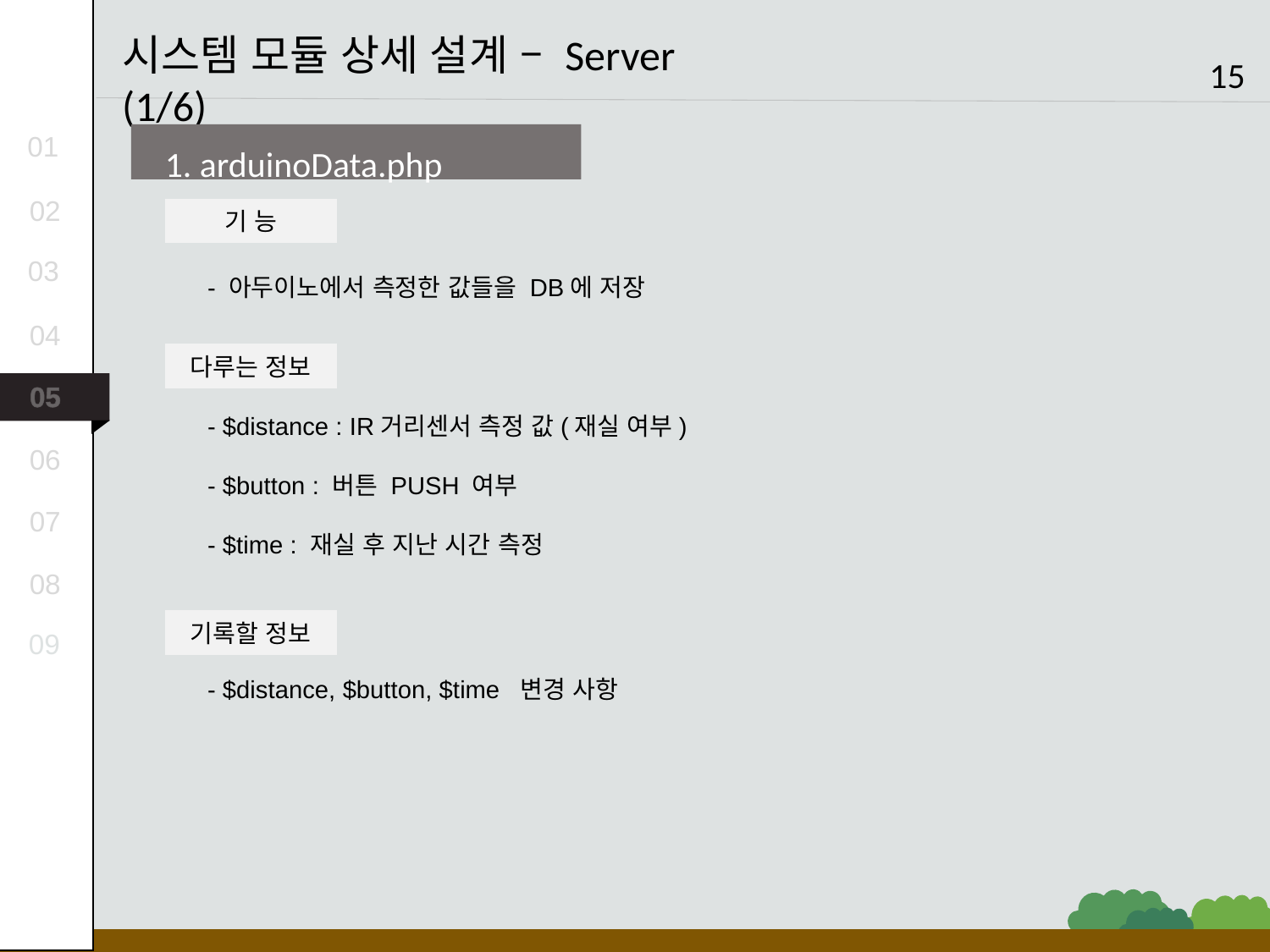

시스템 모듈 상세 설계 – Server (1/6)
15
1. arduinoData.php

기 능
- 아두이노에서 측정한 값들을 DB에 저장
다루는 정보
- $distance : IR거리센서 측정 값(재실 여부)
- $button : 버튼 PUSH 여부
- $time : 재실 후 지난 시간 측정
기록할 정보
- $distance, $button, $time  변경 사항
01
02
03

04
05

06
07
08
09